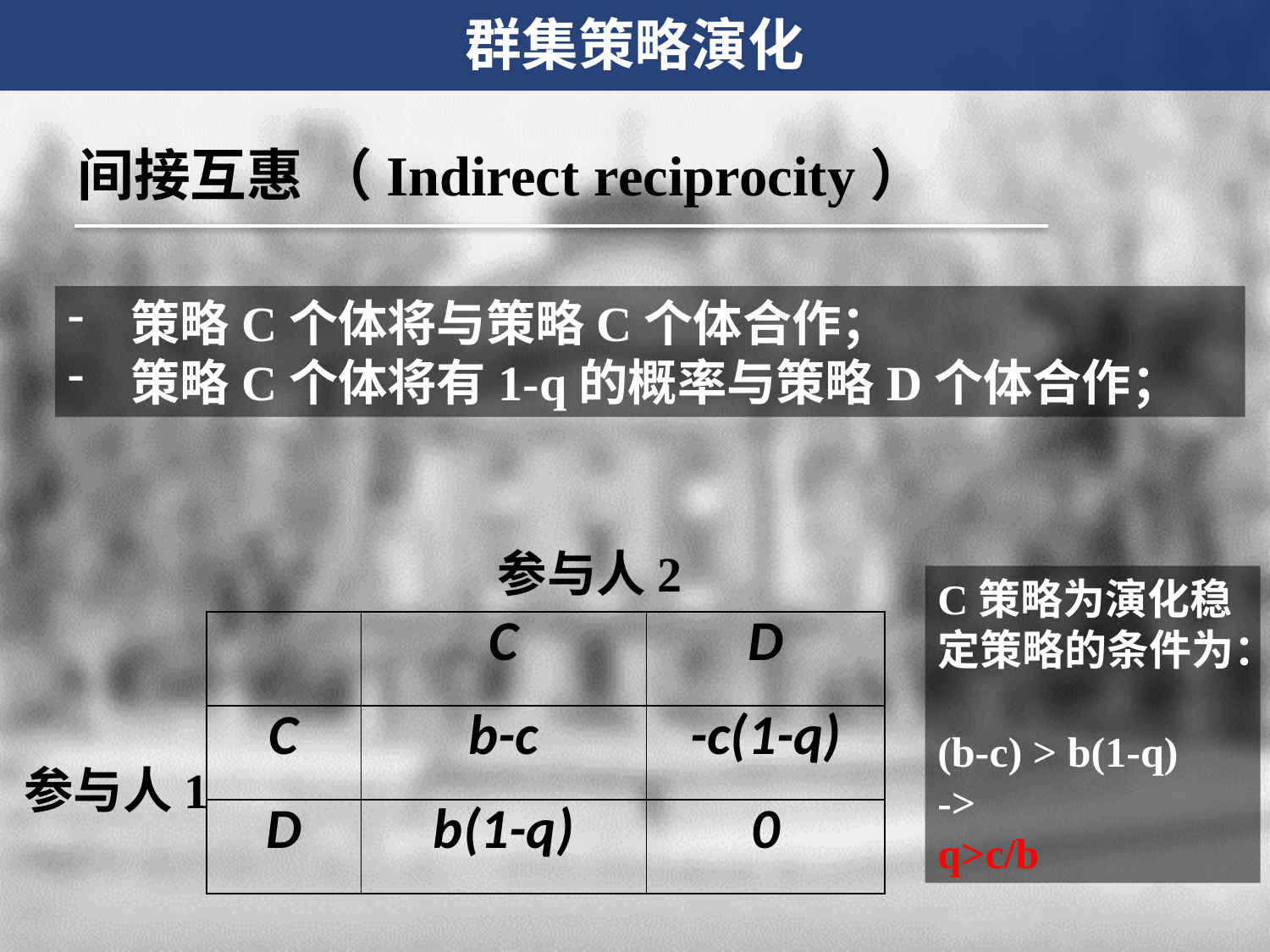

群集策略演化
间接互惠 （Indirect reciprocity）
策略C个体将与策略C个体合作；
策略C个体将有1-q的概率与策略D个体合作；
参与人2
C策略为演化稳定策略的条件为：

(b-c) > b(1-q)
->
q>c/b
|  | C | D |
| --- | --- | --- |
| C | b-c | -c(1-q) |
| D | b(1-q) | 0 |
参与人1